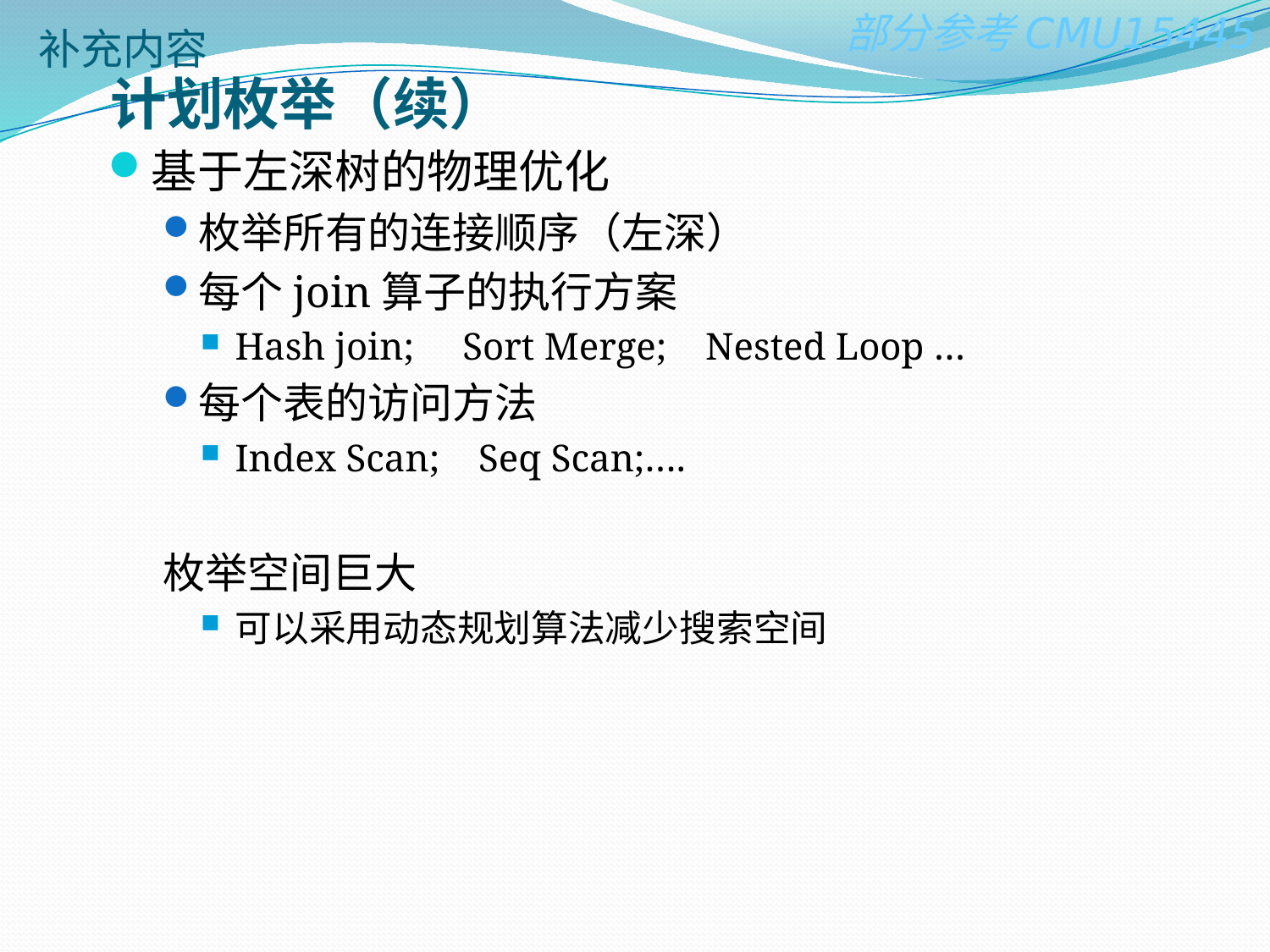

补充内容
计划枚举（续）
基于左深树的物理优化
枚举所有的连接顺序（左深）
每个join算子的执行方案
Hash join;     Sort Merge;    Nested Loop …
每个表的访问方法
Index Scan;    Seq Scan;….

枚举空间巨大
可以采用动态规划算法减少搜索空间